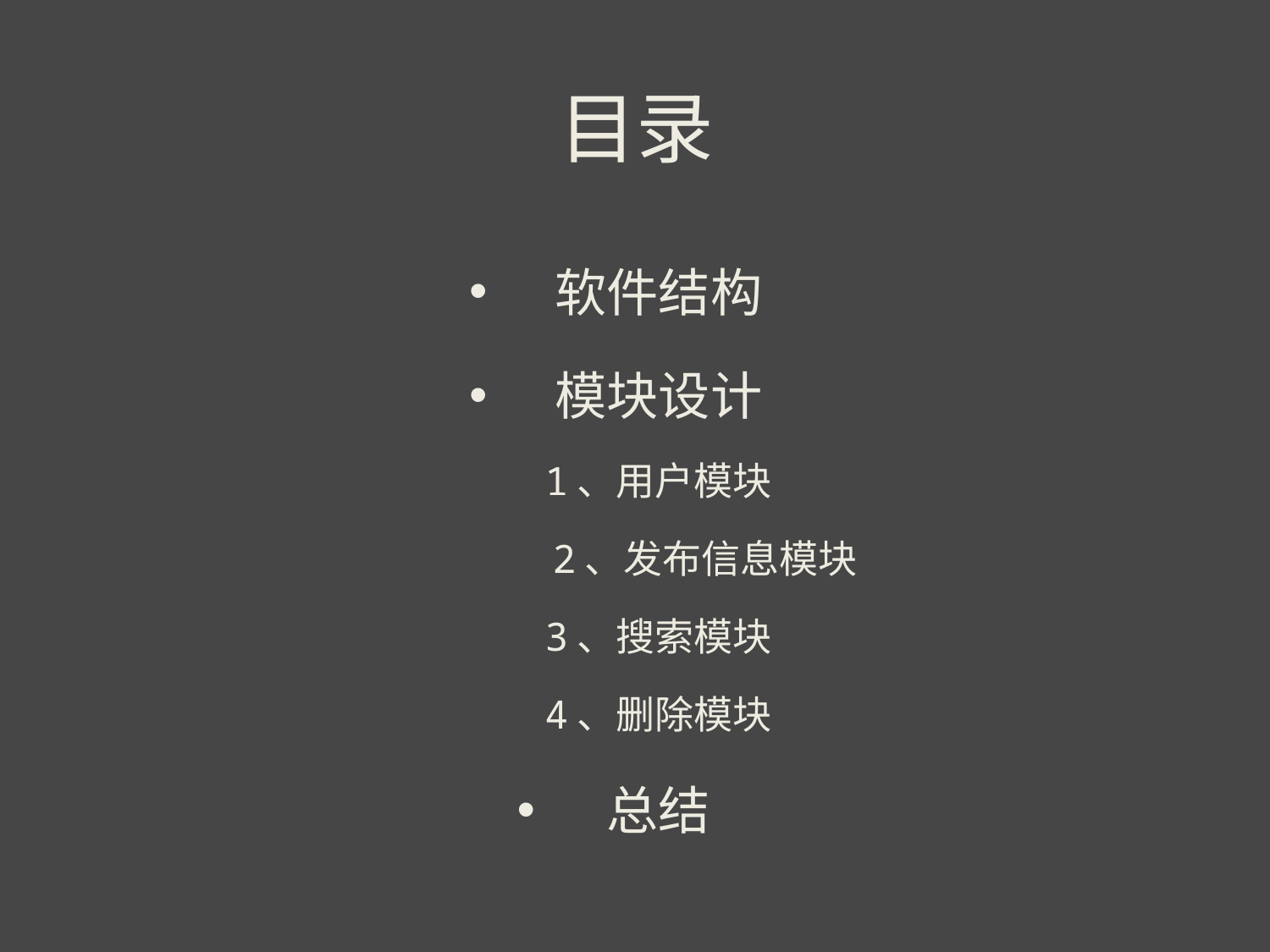

# 目录
软件结构
模块设计
  1、用户模块
      2、发布信息模块
  3、搜索模块
  4、删除模块
总结